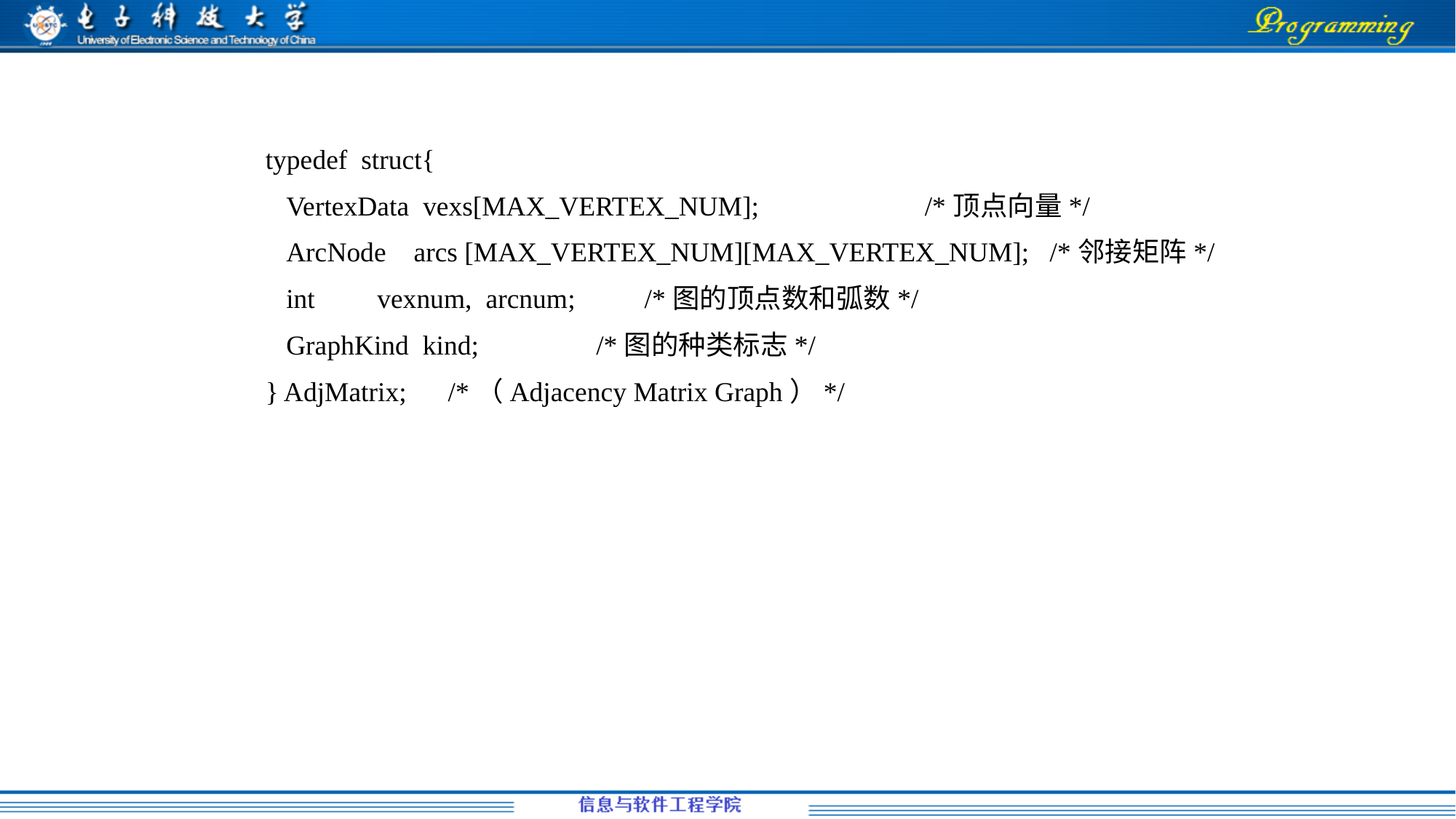

typedef  struct{
   VertexData  vexs[MAX_VERTEX_NUM];                        /*顶点向量*/
   ArcNode    arcs [MAX_VERTEX_NUM][MAX_VERTEX_NUM];   /*邻接矩阵*/
   int         vexnum,  arcnum;          /*图的顶点数和弧数*/
   GraphKind  kind;                 /*图的种类标志*/
} AdjMatrix;      /*（Adjacency Matrix Graph）*/